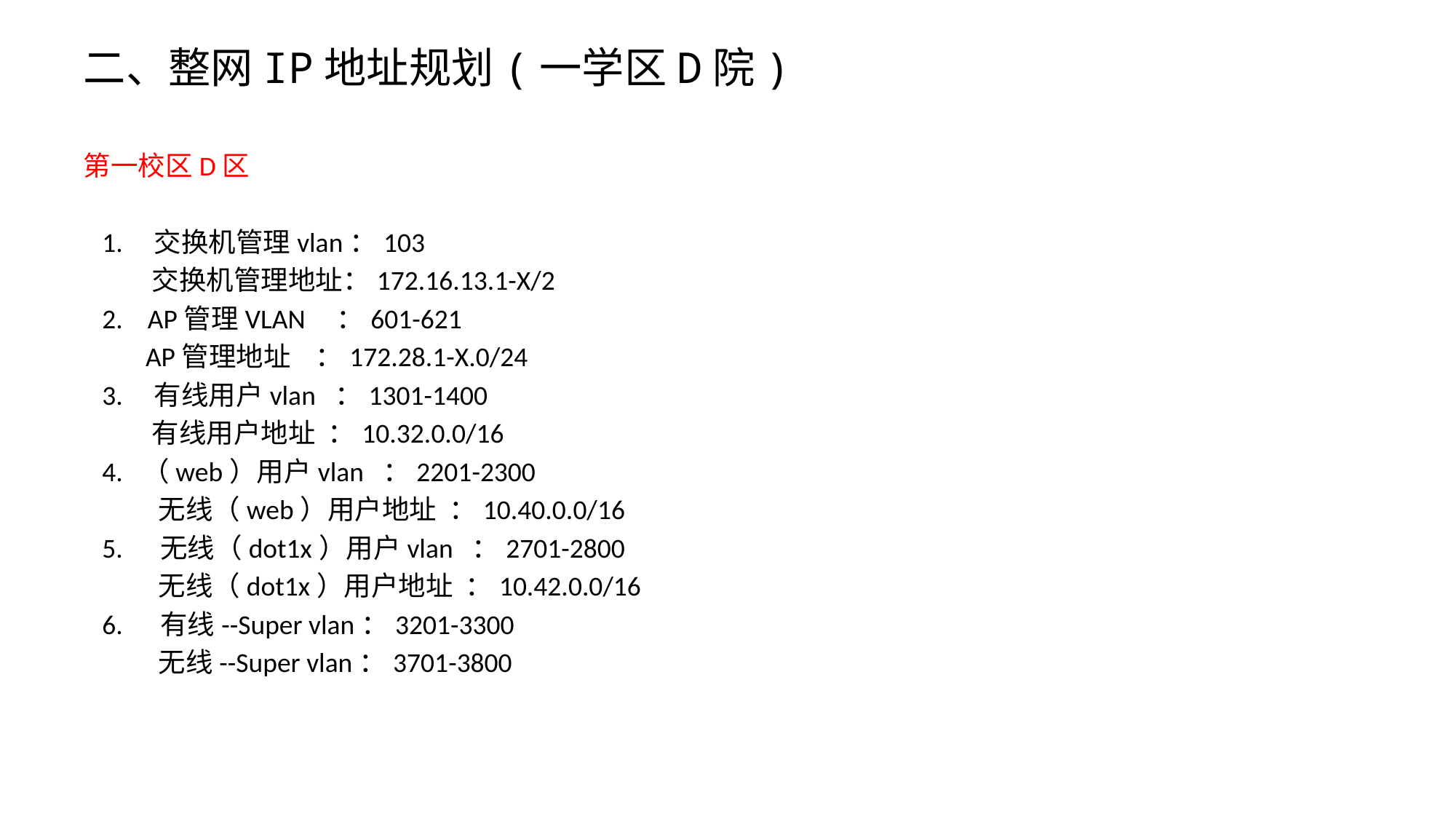

# 二、整网IP地址规划(一学区D院)
第一校区D区

   1.    交换机管理vlan：103
          交换机管理地址：172.16.13.1-X/2
   2.    AP管理VLAN    ：601-621
          AP管理地址    ：172.28.1-X.0/24
   3.    有线用户vlan  ：1301-1400
          有线用户地址  ：10.32.0.0/16
   4.  （web）用户vlan  ：2201-2300
           无线（web）用户地址  ：10.40.0.0/16
   5.     无线（dot1x）用户vlan  ：2701-2800
           无线（dot1x）用户地址  ：10.42.0.0/16
   6.     有线--Super vlan：3201-3300
           无线--Super vlan：3701-3800